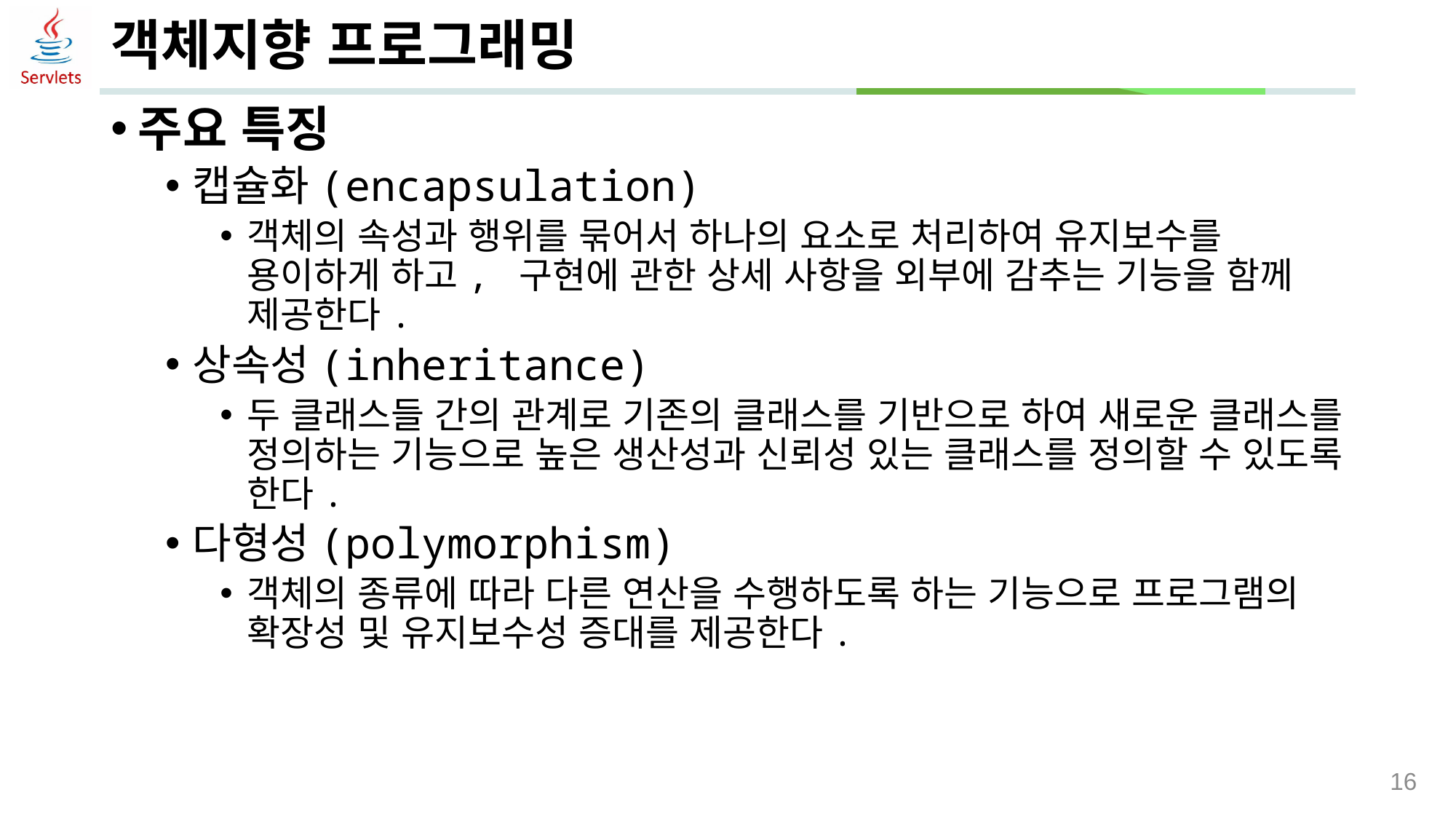

# 객체지향 프로그래밍
주요 특징
캡슐화(encapsulation)
객체의 속성과 행위를 묶어서 하나의 요소로 처리하여 유지보수를 용이하게 하고, 구현에 관한 상세 사항을 외부에 감추는 기능을 함께 제공한다.
상속성(inheritance)
두 클래스들 간의 관계로 기존의 클래스를 기반으로 하여 새로운 클래스를 정의하는 기능으로 높은 생산성과 신뢰성 있는 클래스를 정의할 수 있도록 한다.
다형성(polymorphism)
객체의 종류에 따라 다른 연산을 수행하도록 하는 기능으로 프로그램의 확장성 및 유지보수성 증대를 제공한다.
16